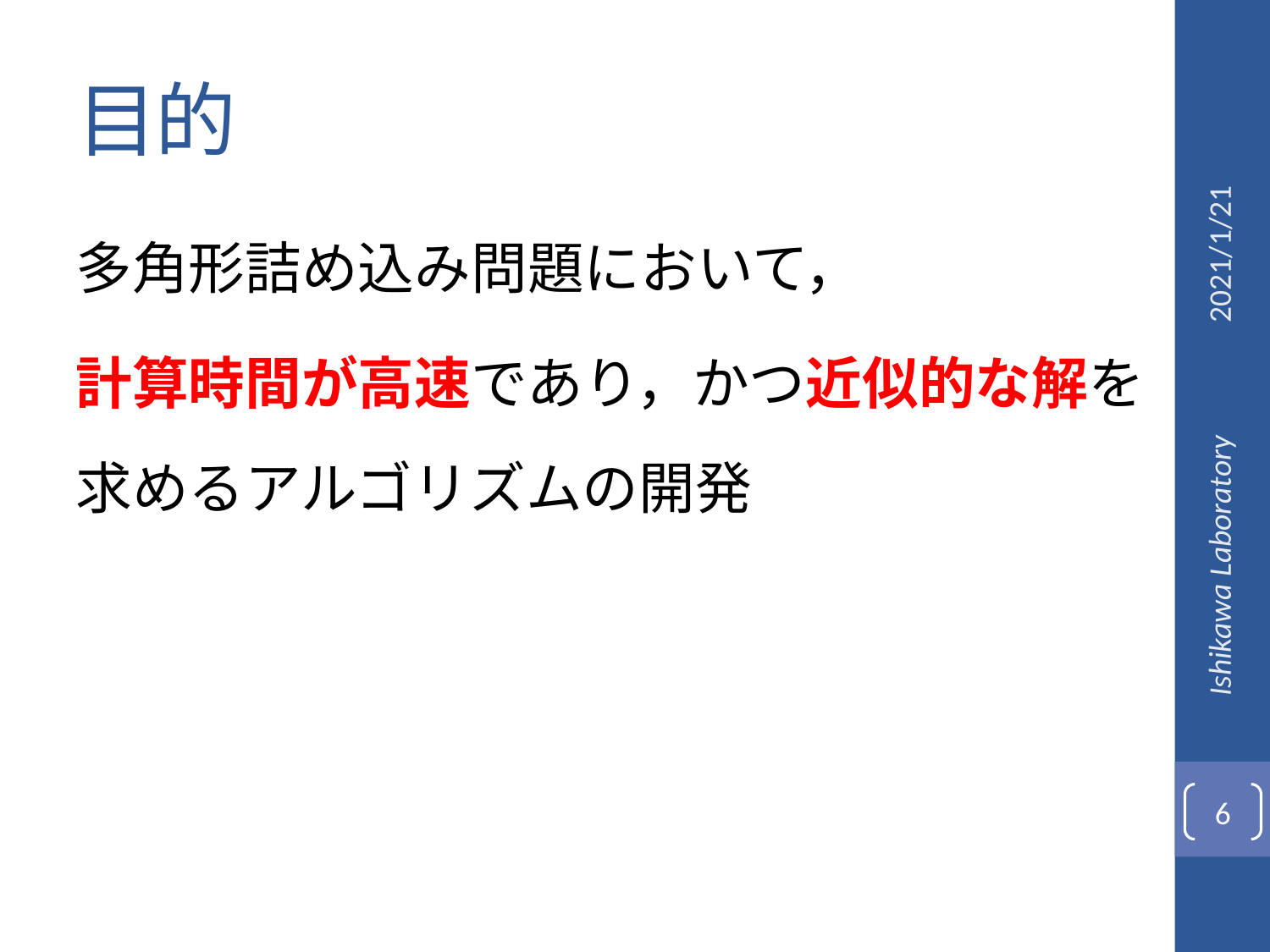

# 目的
2021/1/21
多角形詰め込み問題において，
計算時間が高速であり，かつ近似的な解を
求めるアルゴリズムの開発
Ishikawa Laboratory
6